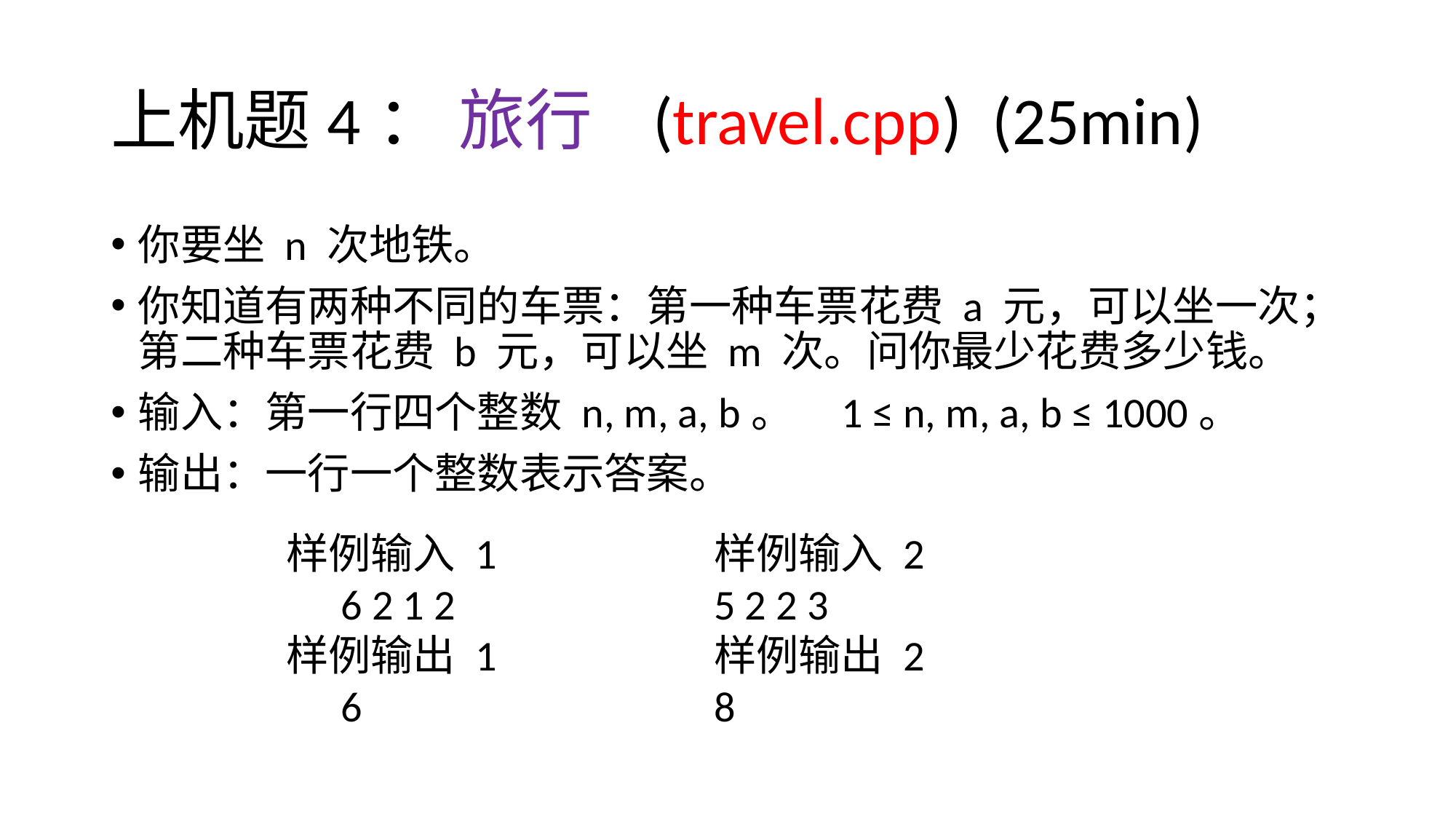

# 上机题4： 旅行   (travel.cpp)  (25min)
你要坐 n 次地铁。
你知道有两种不同的车票：第一种车票花费 a 元，可以坐一次；第二种车票花费 b 元，可以坐 m 次。问你最少花费多少钱。
输入：第一行四个整数 n, m, a, b。    1 ≤ n, m, a, b ≤ 1000。
输出：一行一个整数表示答案。
样例输入 1
6 2 1 2
样例输出 1
6
样例输入 2
5 2 2 3
样例输出 2
8